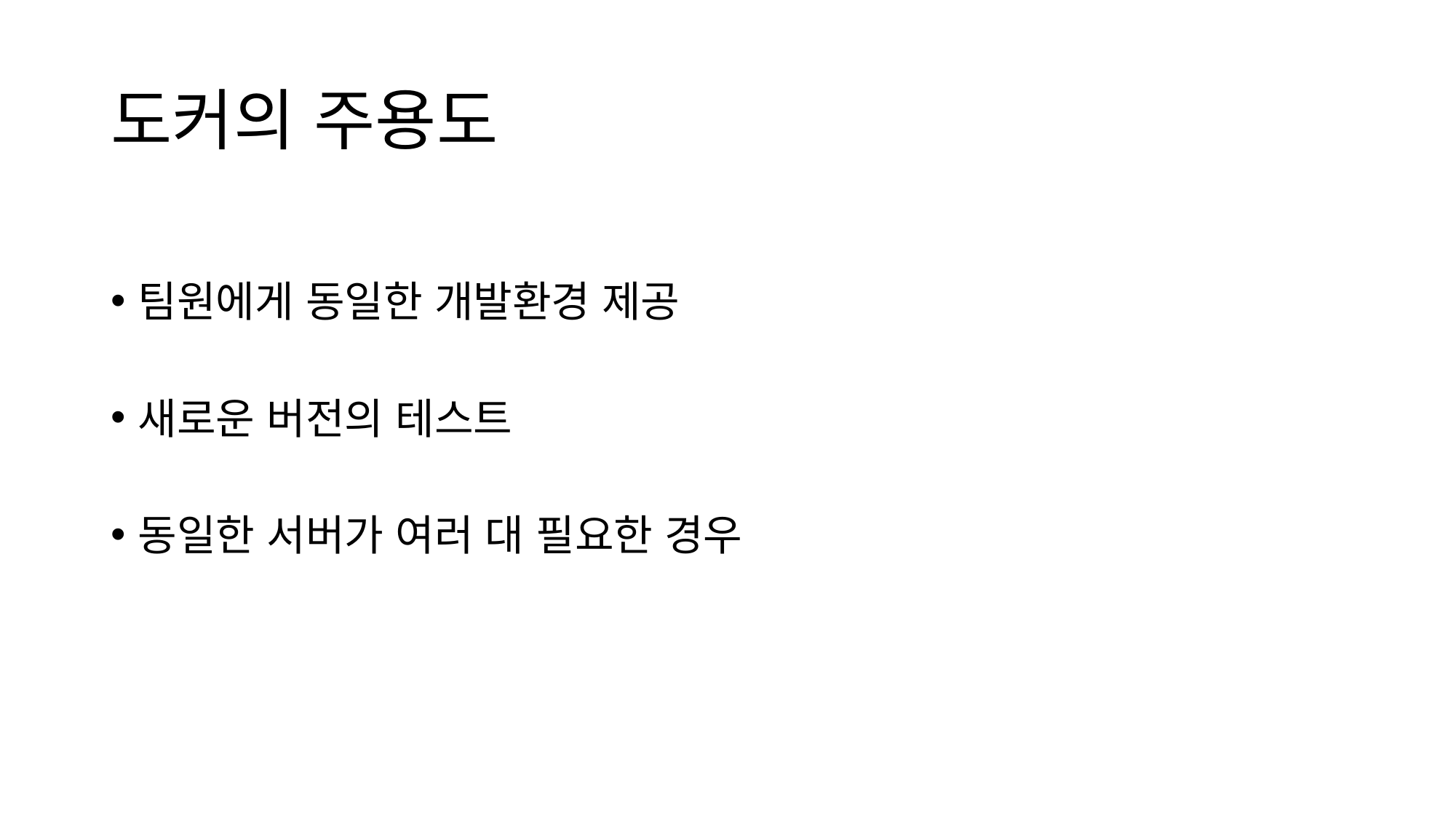

# 도커의 주용도
팀원에게 동일한 개발환경 제공
새로운 버전의 테스트
동일한 서버가 여러 대 필요한 경우